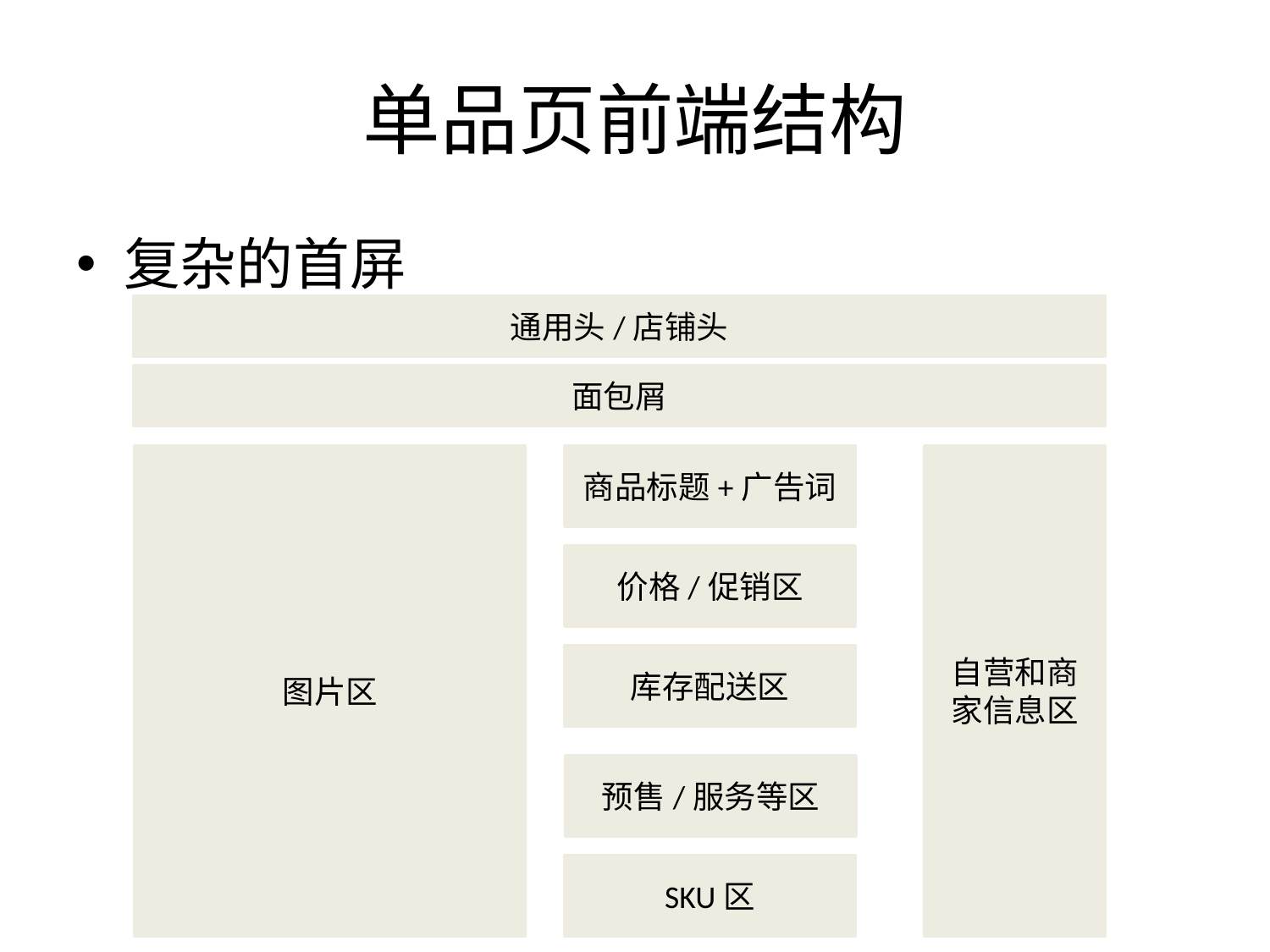

# 单品页前端结构
复杂的首屏
通用头/店铺头
面包屑
图片区
商品标题+广告词
自营和商家信息区
价格/促销区
库存配送区
预售/服务等区
SKU区